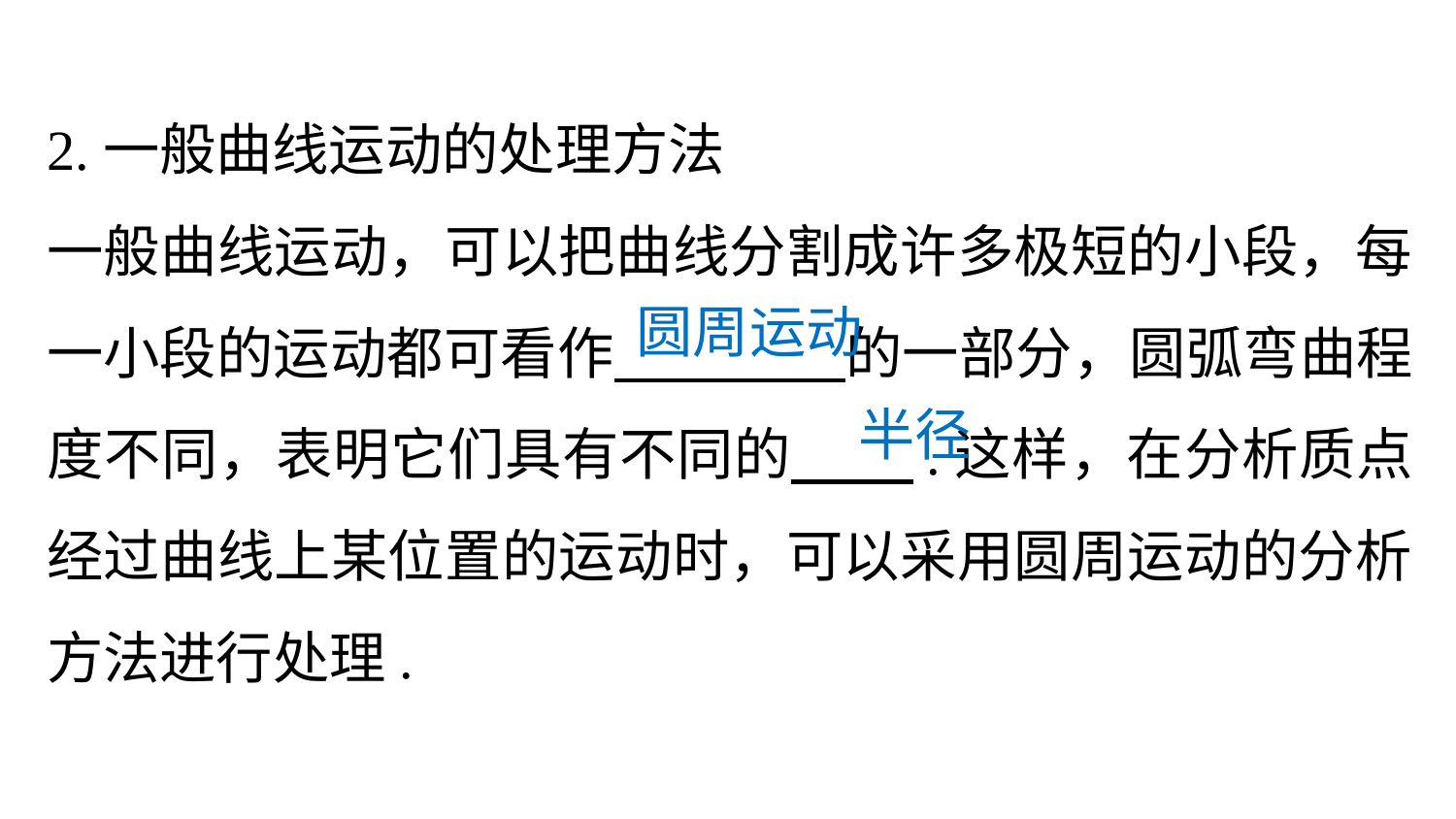

2.一般曲线运动的处理方法
一般曲线运动，可以把曲线分割成许多极短的小段，每一小段的运动都可看作                  的一部分，圆弧弯曲程度不同，表明它们具有不同的         .这样，在分析质点经过曲线上某位置的运动时，可以采用圆周运动的分析方法进行处理.
圆周运动
半径